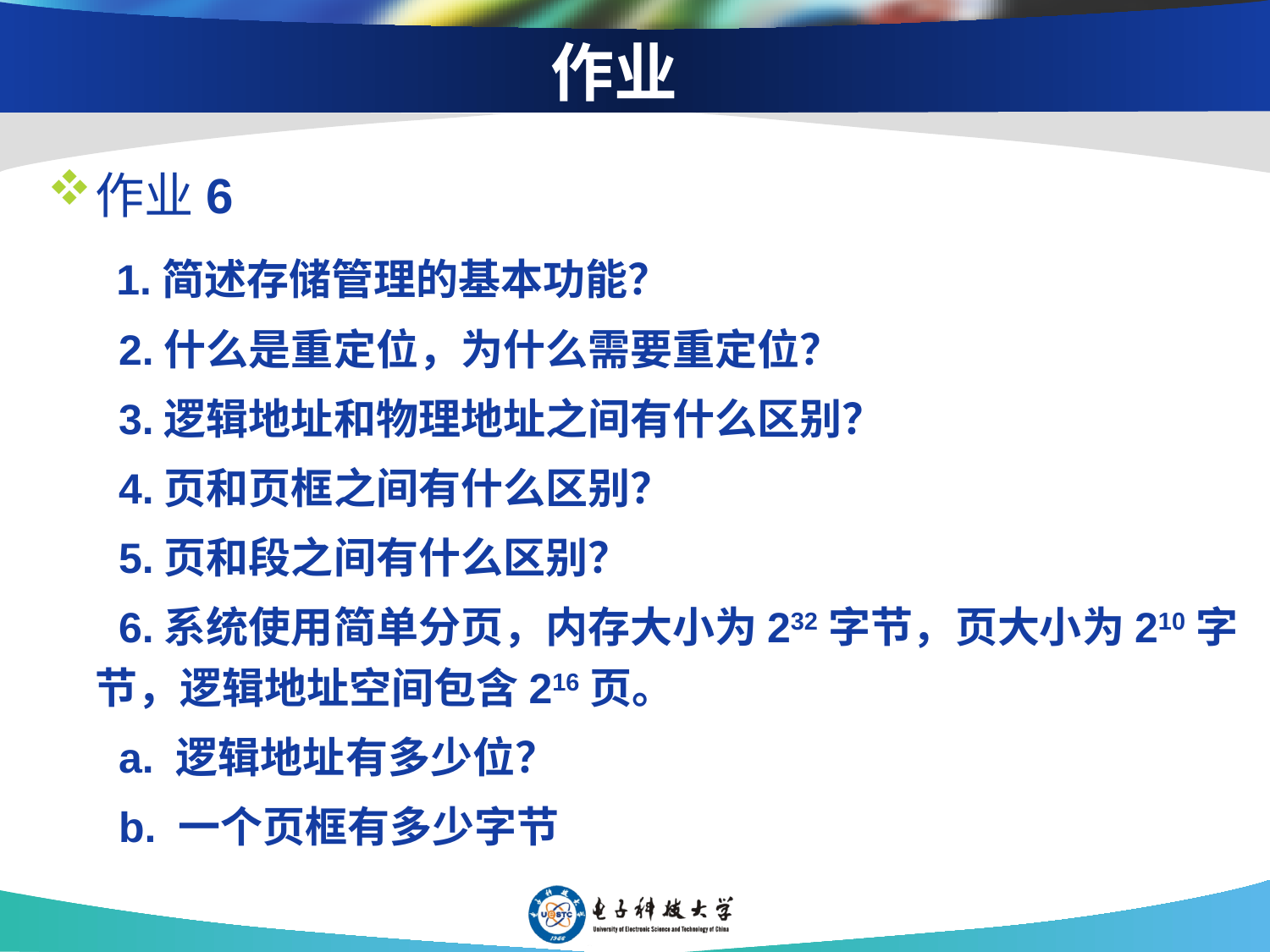

# 作业
作业6
     1.简述存储管理的基本功能？
      2.什么是重定位，为什么需要重定位？
      3.逻辑地址和物理地址之间有什么区别？
      4.页和页框之间有什么区别？
      5.页和段之间有什么区别？
      6.系统使用简单分页，内存大小为232字节，页大小为210字节，逻辑地址空间包含216页。
      a. 逻辑地址有多少位？
      b. 一个页框有多少字节